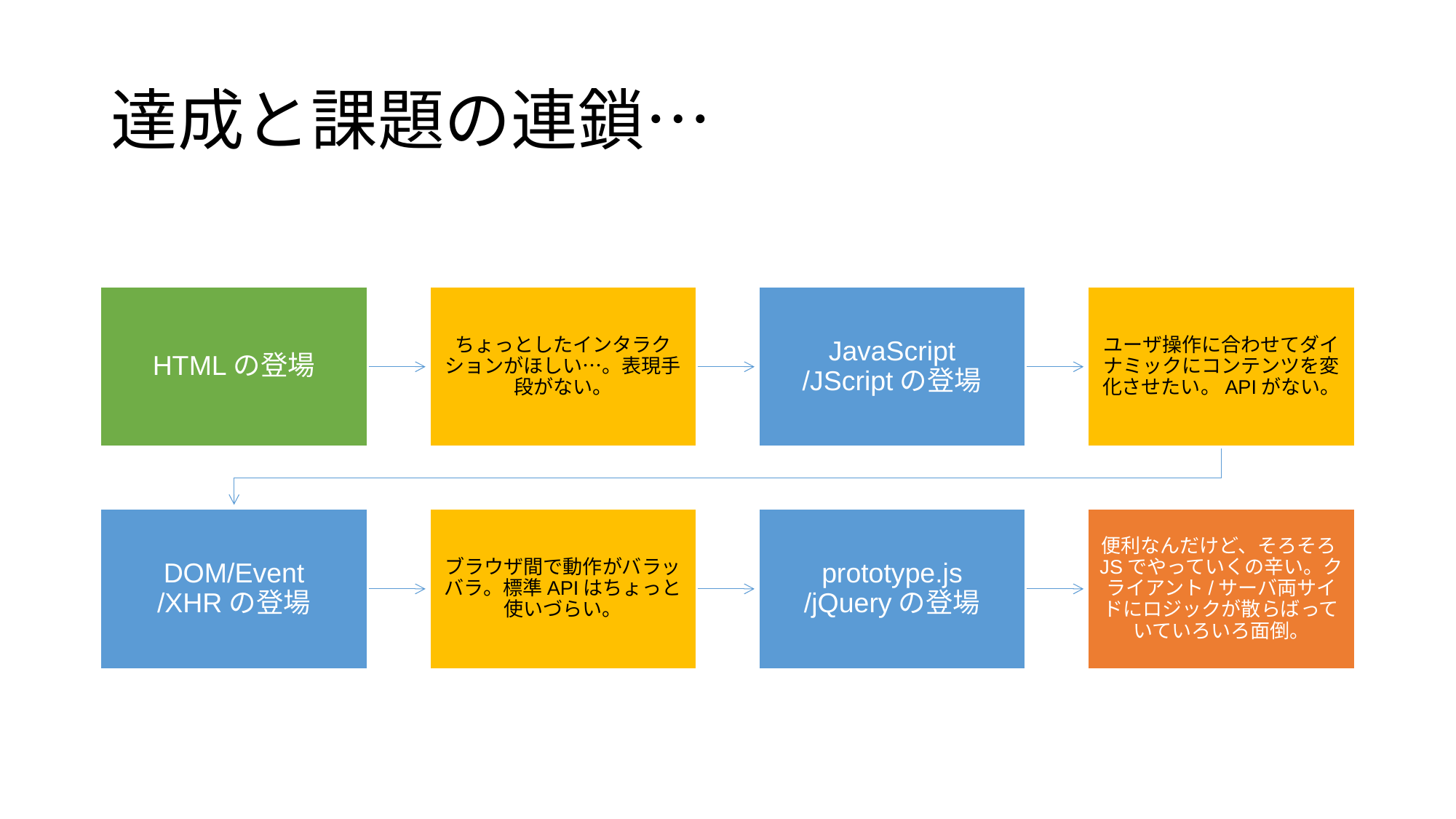

# 達成と課題の連鎖…

HTMLの登場

ちょっとしたインタラクションがほしい…。表現手段がない。

JavaScript
/JScriptの登場

ユーザ操作に合わせてダイナミックにコンテンツを変化させたい。APIがない。

DOM/Event
/XHRの登場

ブラウザ間で動作がバラッバラ。標準APIはちょっと使いづらい。

prototype.js
/jQueryの登場
便利なんだけど、そろそろJSでやっていくの辛い。クライアント/サーバ両サイドにロジックが散らばっていていろいろ面倒。